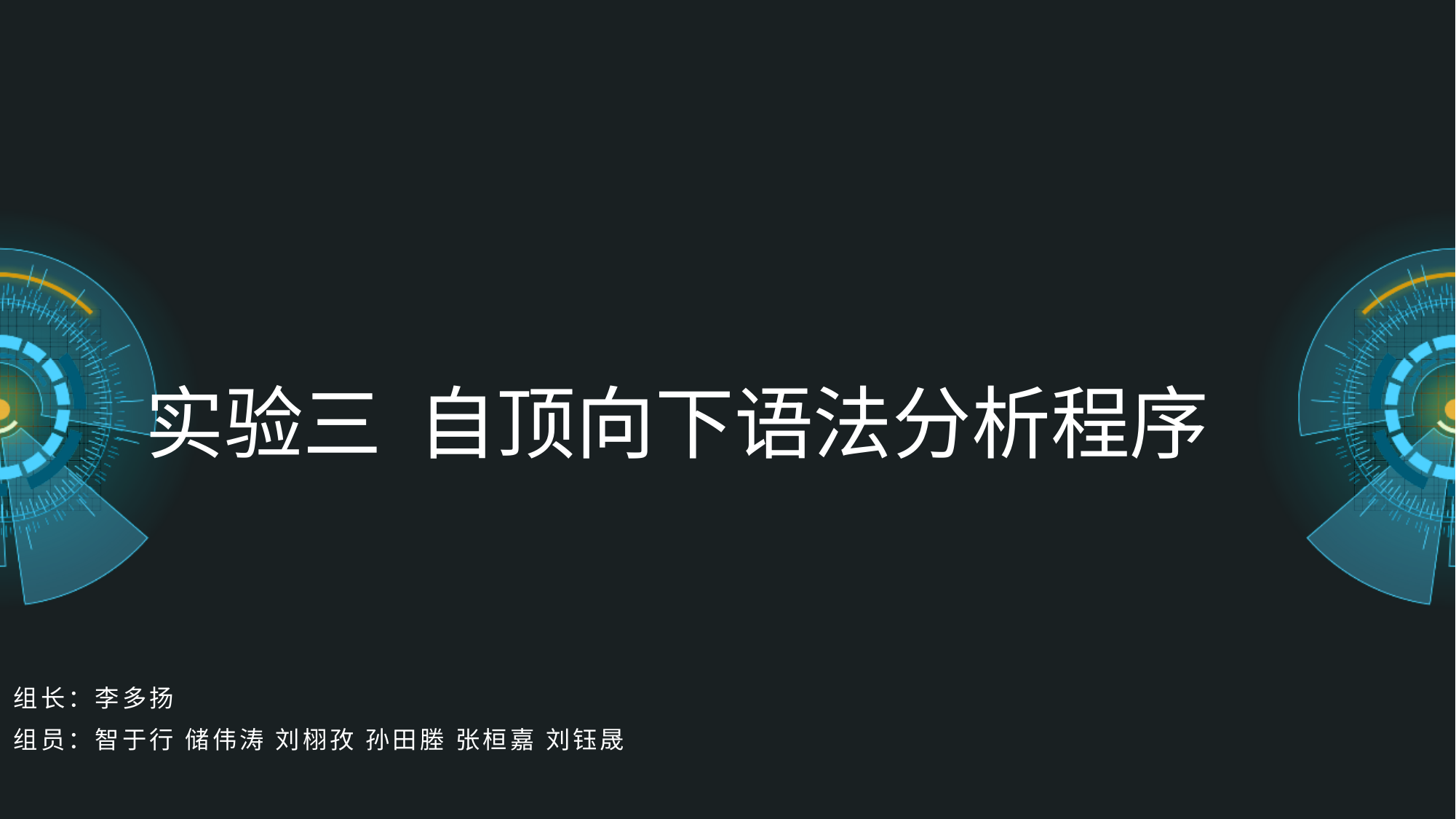

实验三  自顶向下语法分析程序
组长：李多扬
组员：智于行 储伟涛 刘栩孜 孙田塍 张桓嘉 刘钰晟